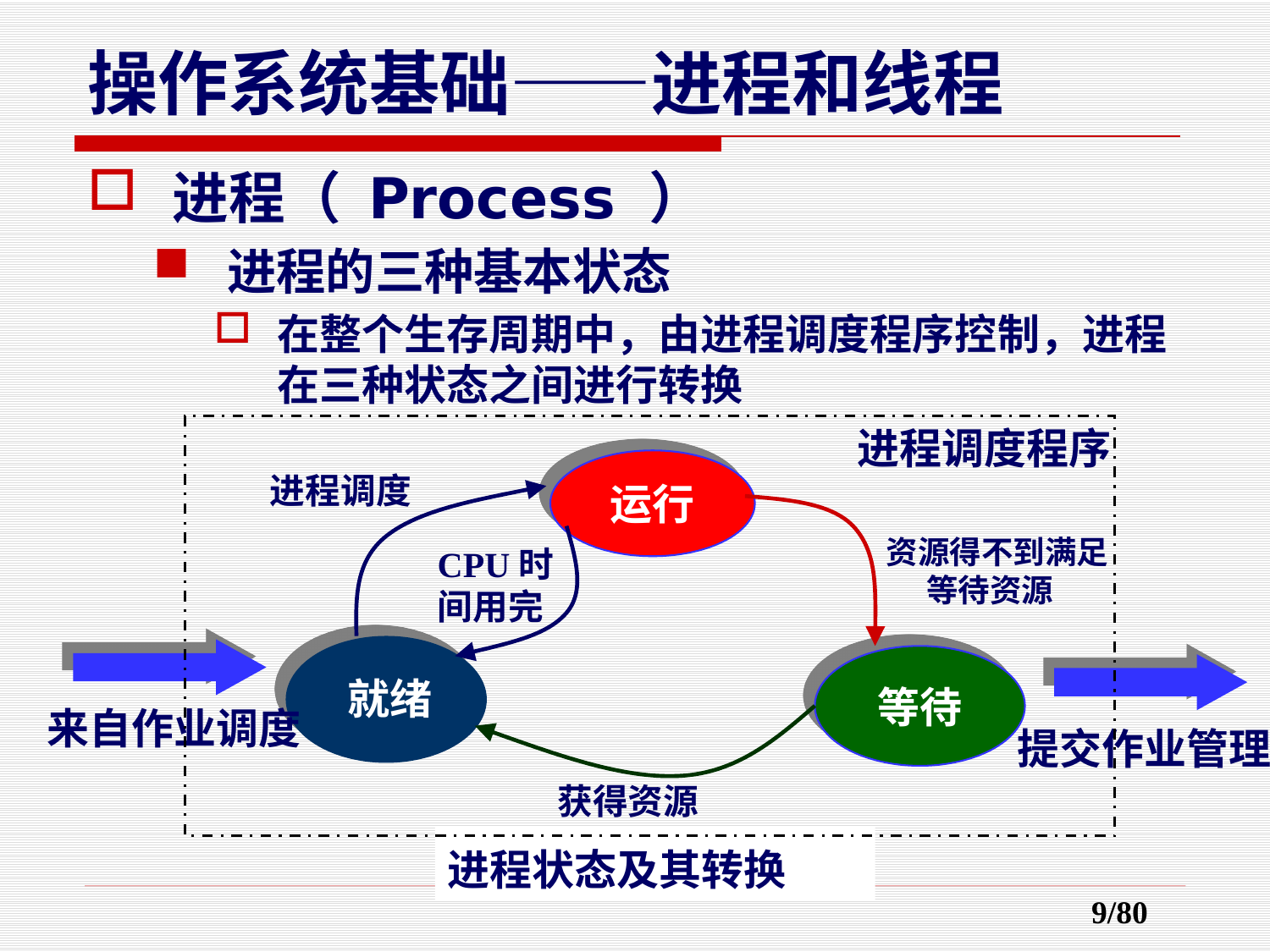

操作系统基础——进程和线程
进程（ Process ）
进程的三种基本状态
在整个生存周期中，由进程调度程序控制，进程在三种状态之间进行转换

 进程调度程序
运行
 进程调度

 资源得不到满足等待资源
CPU时间用完

等待

 就绪
 来自作业调度

 提交作业管理

获得资源
# 进程状态及其转换